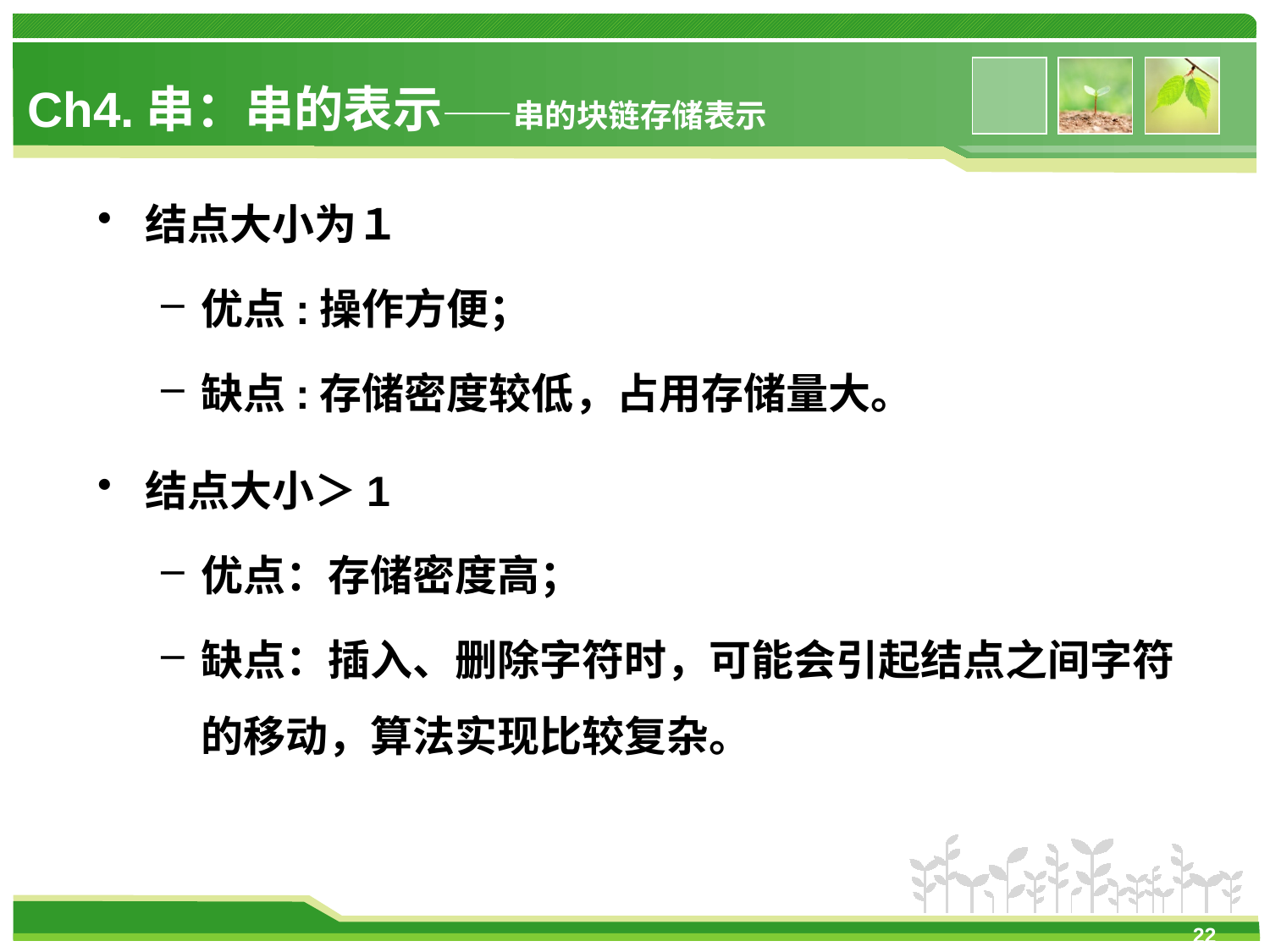

# Ch4.串：串的表示——串的块链存储表示
结点大小为１
优点:操作方便；
缺点:存储密度较低，占用存储量大。
结点大小＞1
优点：存储密度高；
缺点：插入、删除字符时，可能会引起结点之间字符的移动，算法实现比较复杂。
22